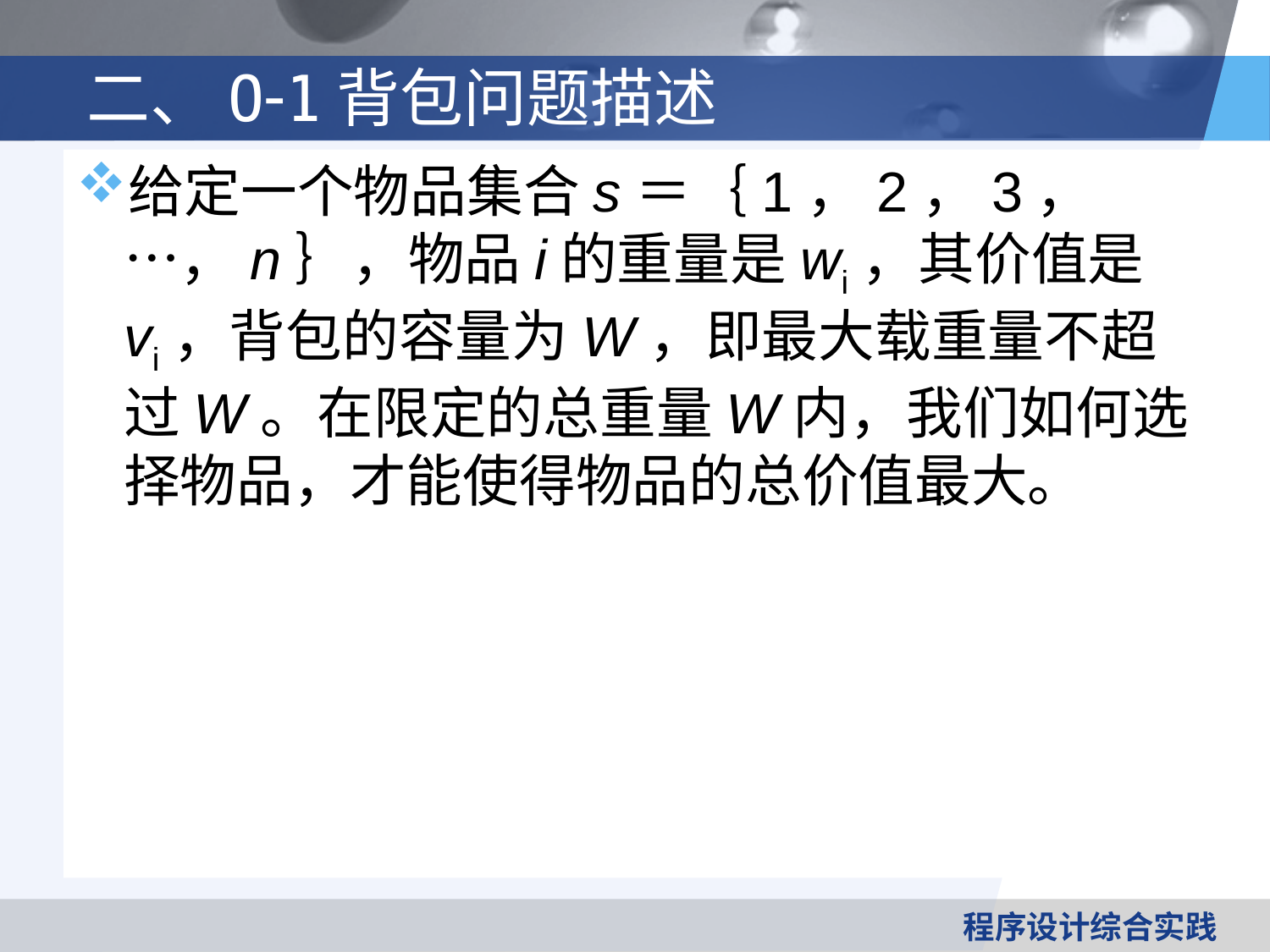

# 二、0-1背包问题描述
给定一个物品集合s＝｛1，2，3，…，n｝，物品i的重量是wi，其价值是vi，背包的容量为W，即最大载重量不超过W。在限定的总重量W内，我们如何选择物品，才能使得物品的总价值最大。